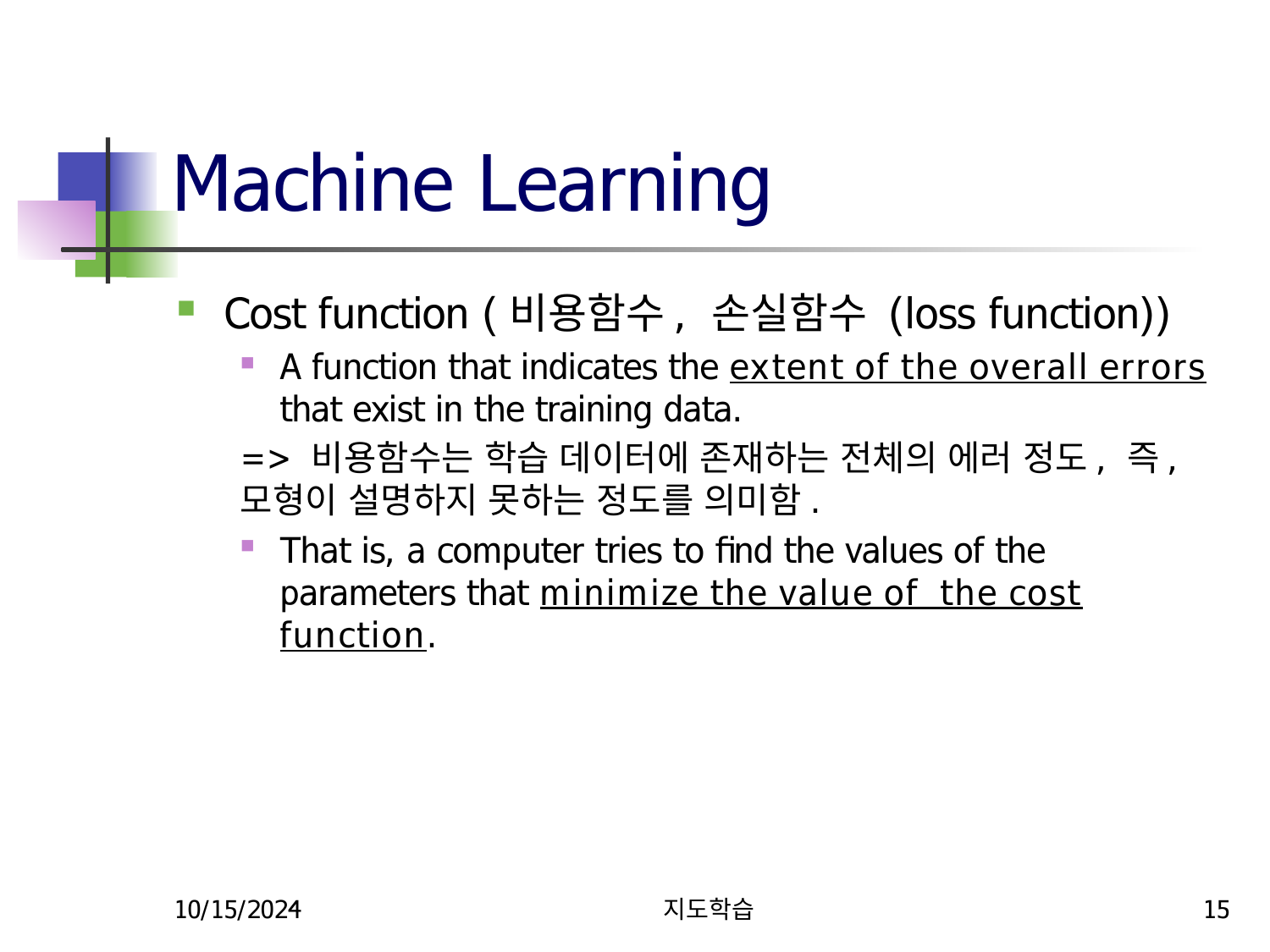

# Machine Learning
Cost function (비용함수, 손실함수 (loss function))
A function that indicates the extent of the overall errors that exist in the training data.
=> 비용함수는 학습 데이터에 존재하는 전체의 에러 정도, 즉, 모형이 설명하지 못하는 정도를 의미함.
That is, a computer tries to find the values of the parameters that minimize the value of  the cost function.

10/15/2024
지도학습
15